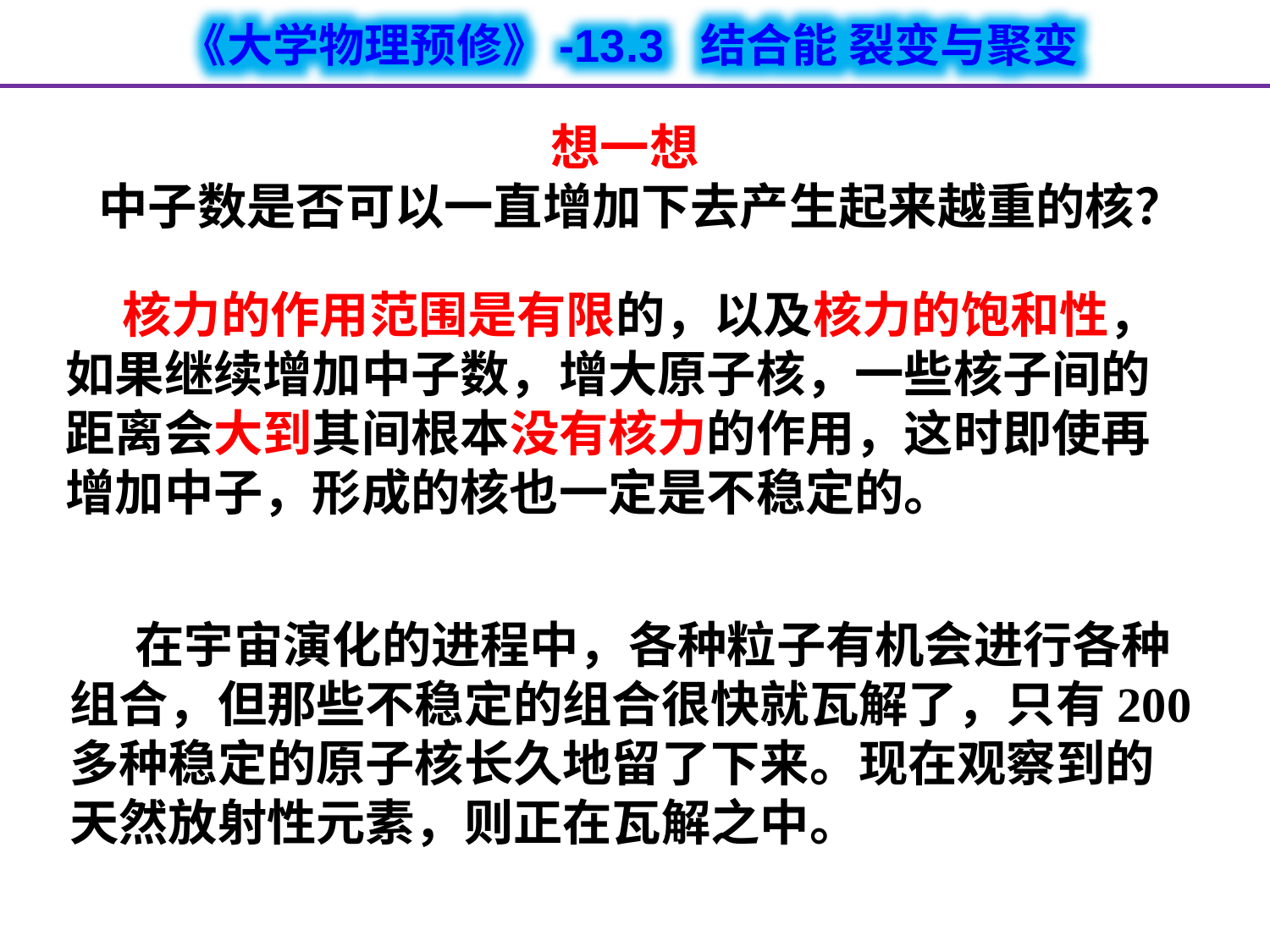

想一想
    中子数是否可以一直增加下去产生起来越重的核？
    核力的作用范围是有限的，以及核力的饱和性，如果继续增加中子数，增大原子核，一些核子间的距离会大到其间根本没有核力的作用，这时即使再增加中子，形成的核也一定是不稳定的。
 在宇宙演化的进程中，各种粒子有机会进行各种组合，但那些不稳定的组合很快就瓦解了，只有200多种稳定的原子核长久地留了下来。现在观察到的天然放射性元素，则正在瓦解之中。